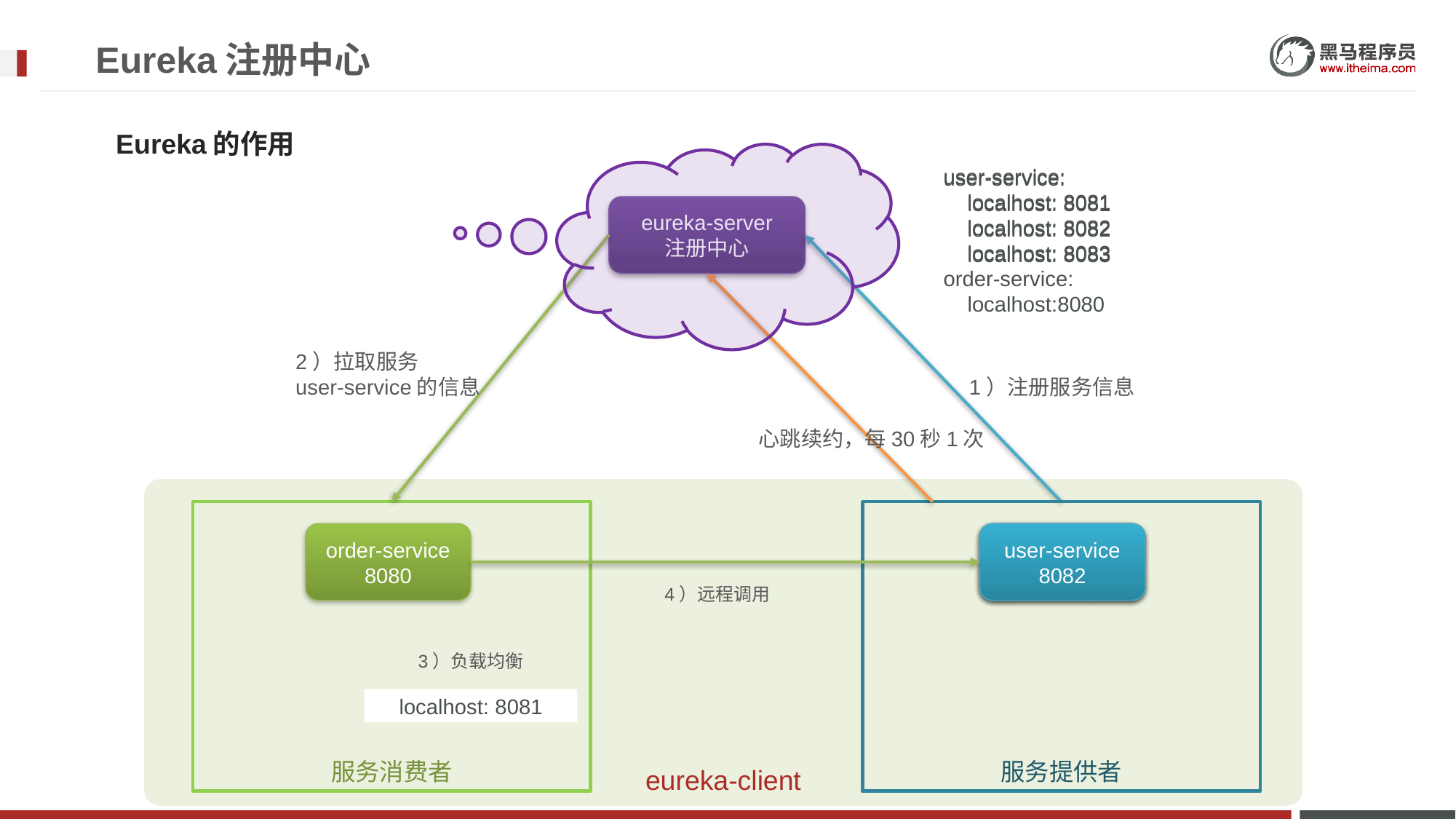

# Eureka注册中心
Eureka的作用

user-service:
    localhost: 8081
    localhost: 8082
    localhost: 8083
user-service:
    localhost: 8081
    localhost: 8082
    localhost: 8083
order-service:
    localhost:8080
eureka-server
注册中心
2）拉取服务
user-service的信息
1）注册服务信息
心跳续约，每30秒1次
eureka-client
服务消费者
服务提供者
user-service
8082
user-service
8083
user-service
8081
order-service
8080
4）远程调用
3）负载均衡
localhost: 8081